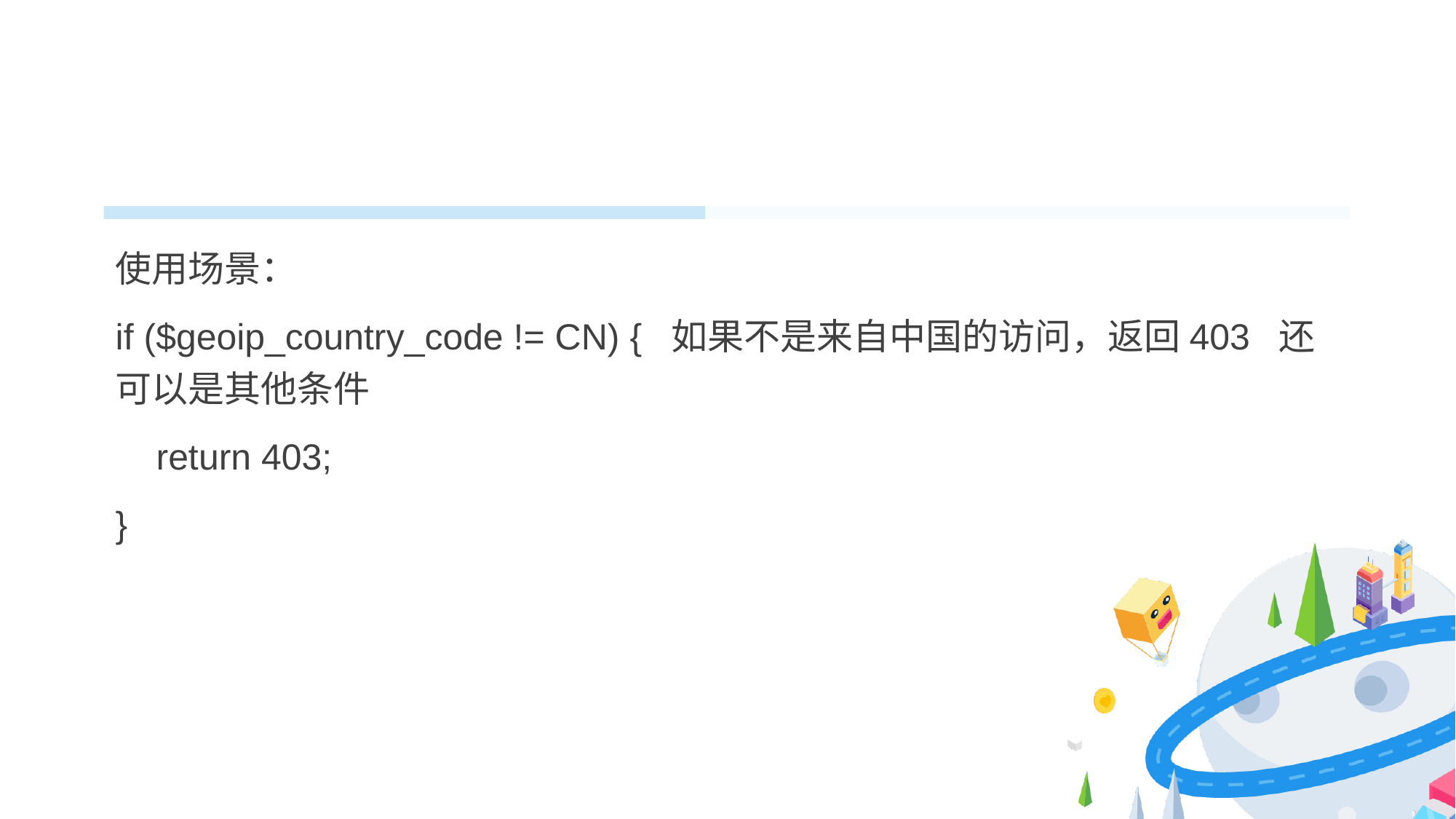

#
使用场景：
if ($geoip_country_code != CN) {  如果不是来自中国的访问，返回403  还可以是其他条件
    return 403;
}